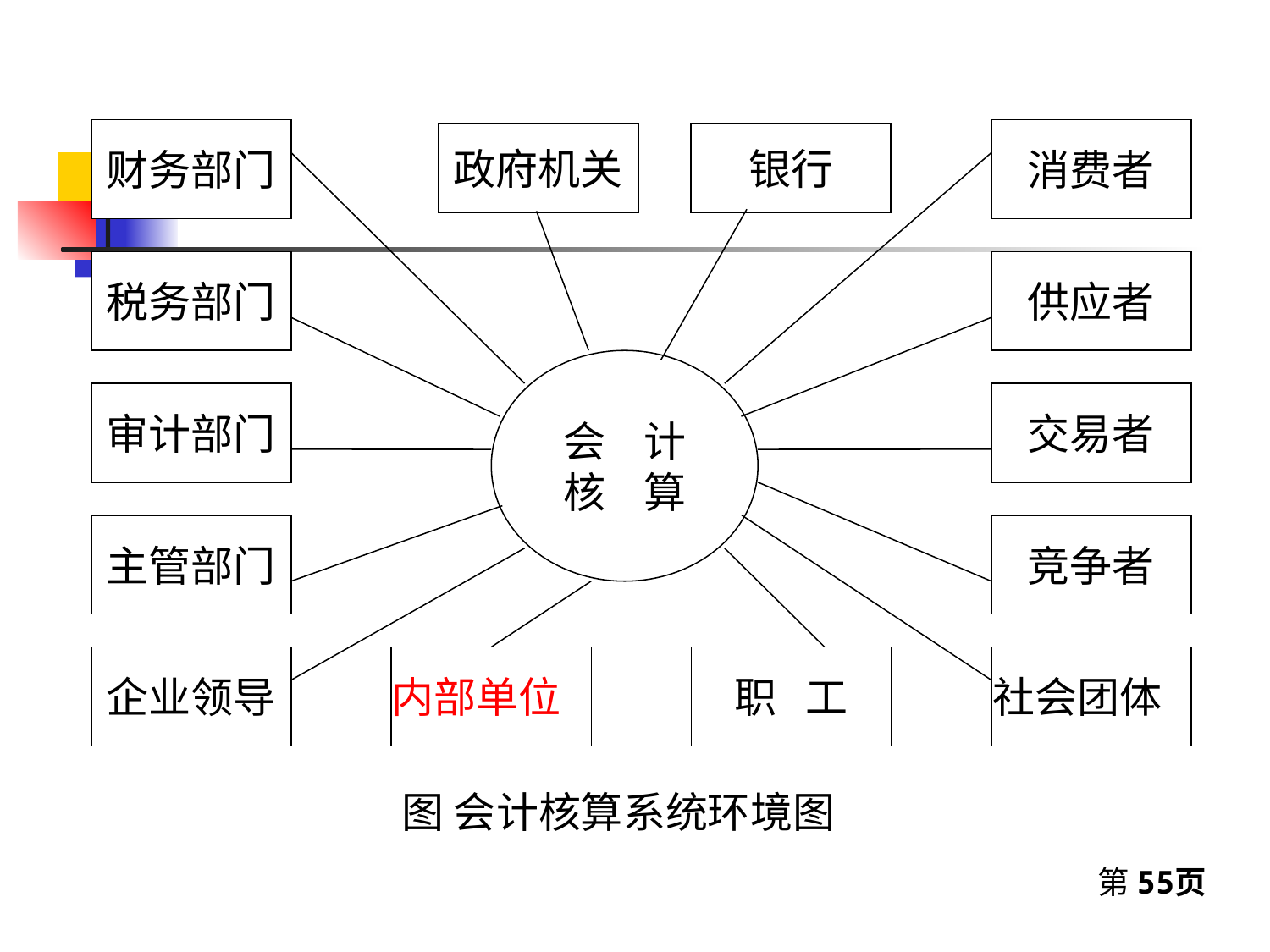

财务部门
消费者
政府机关
银行

税务部门
供应者

会    计
核    算
审计部门
交易者

主管部门

竞争者

企业领导
内部单位
职   工
社会团体
图 会计核算系统环境图